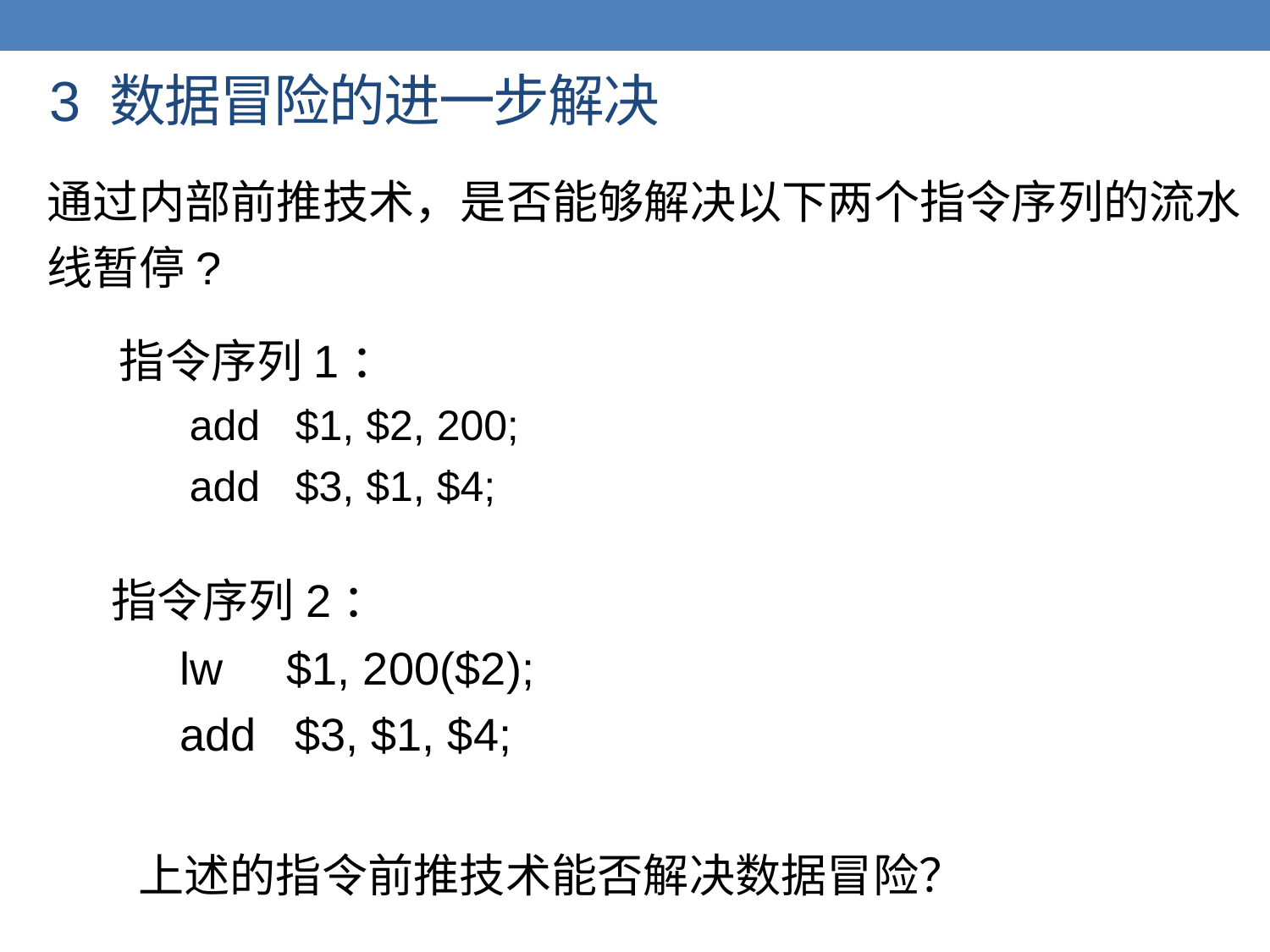

41
3 数据冒险的进一步解决
通过内部前推技术，是否能够解决以下两个指令序列的流水线暂停?
     指令序列1：
            add   $1, $2, 200;
            add   $3, $1, $4;
      指令序列2：
            lw     $1, 200($2);
            add   $3, $1, $4;

         上述的指令前推技术能否解决数据冒险？